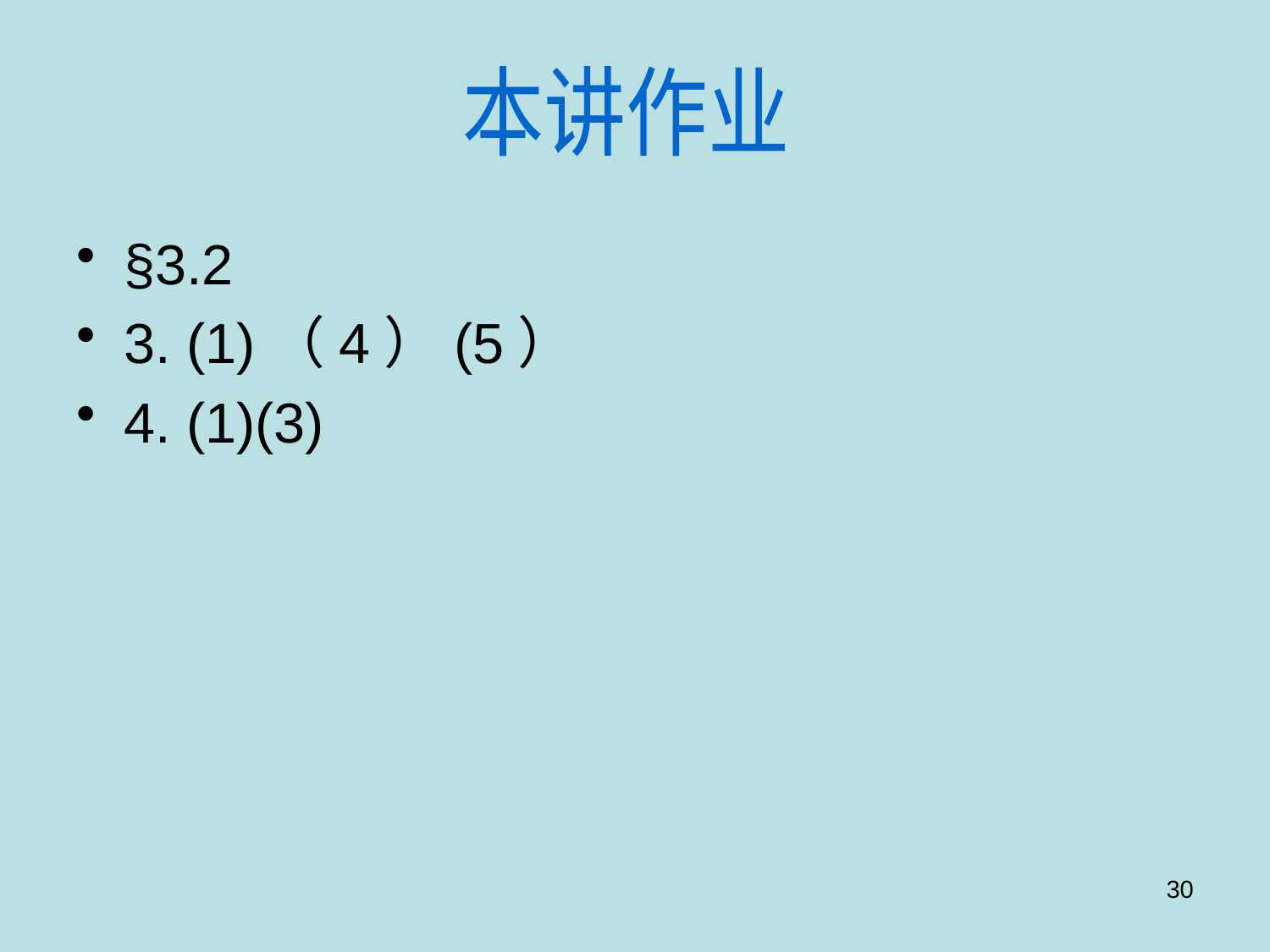

本讲作业
§3.2
3. (1)（4）(5）
4. (1)(3)
30